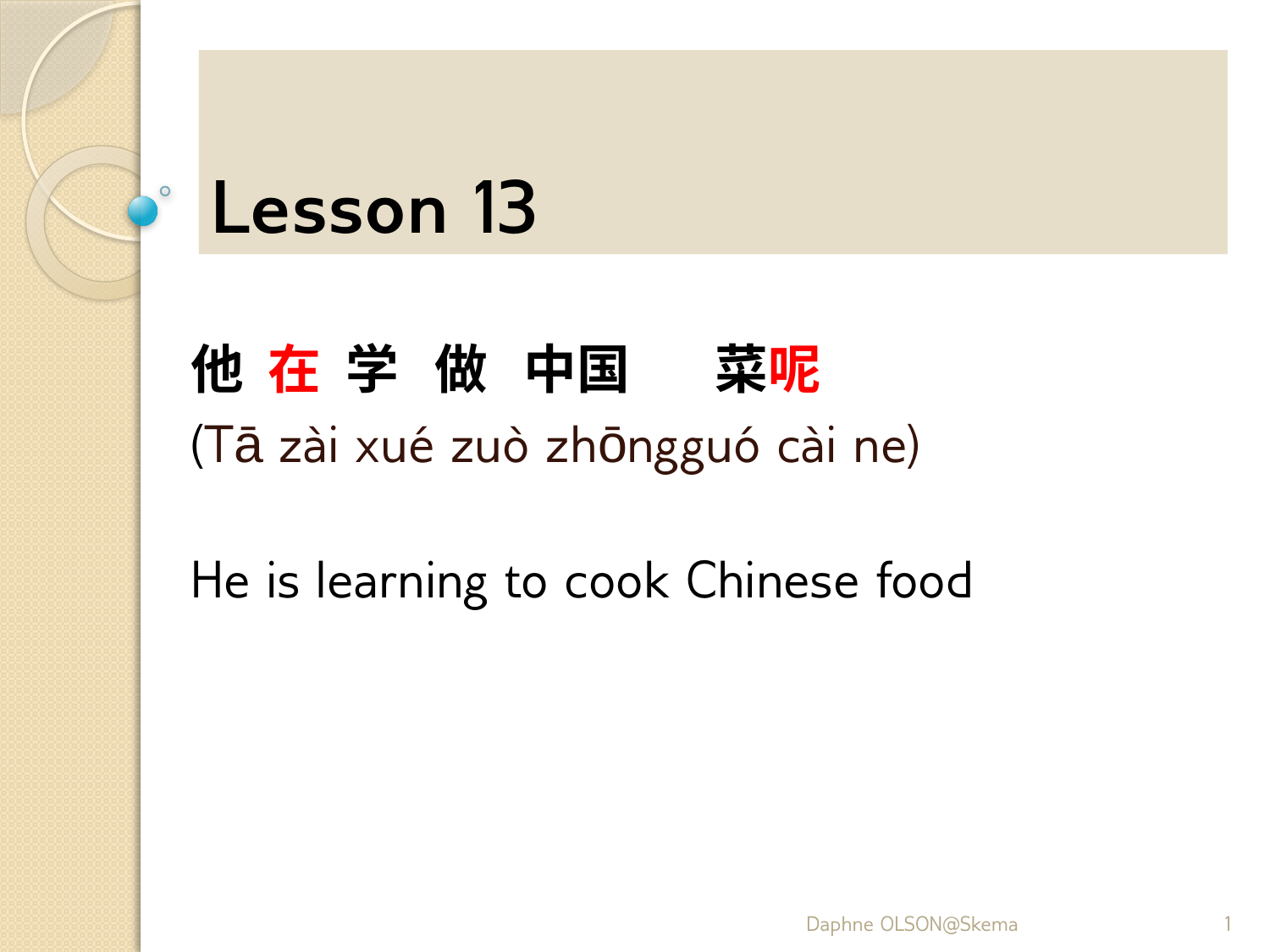

# Lesson 13
他  在  学   做   中国       菜呢
(Tā zài xué zuò zhōngguó cài ne)

He is learning to cook Chinese food
Daphne OLSON@Skema
1